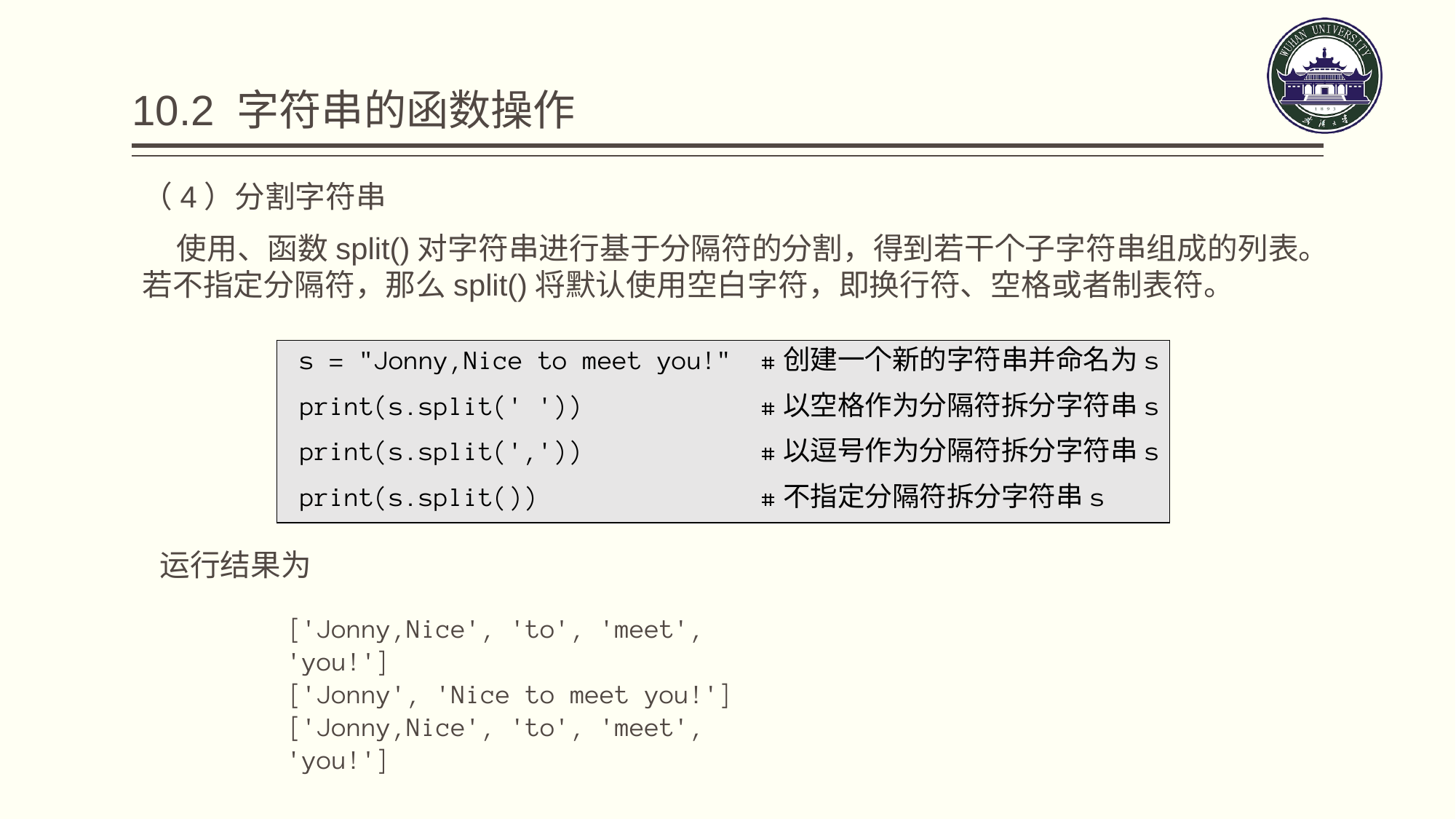

# 10.2 字符串的函数操作
（4）分割字符串
    使用、函数split()对字符串进行基于分隔符的分割，得到若干个子字符串组成的列表。若不指定分隔符，那么split()将默认使用空白字符，即换行符、空格或者制表符。
| s = "Jonny,Nice to meet you!" #创建一个新的字符串并命名为s |
| --- |
| print(s.split(' ')) #以空格作为分隔符拆分字符串s |
| print(s.split(',')) #以逗号作为分隔符拆分字符串s |
| print(s.split()) #不指定分隔符拆分字符串s |
运行结果为
['Jonny,Nice', 'to', 'meet', 'you!']
['Jonny', 'Nice to meet you!']
['Jonny,Nice', 'to', 'meet', 'you!']